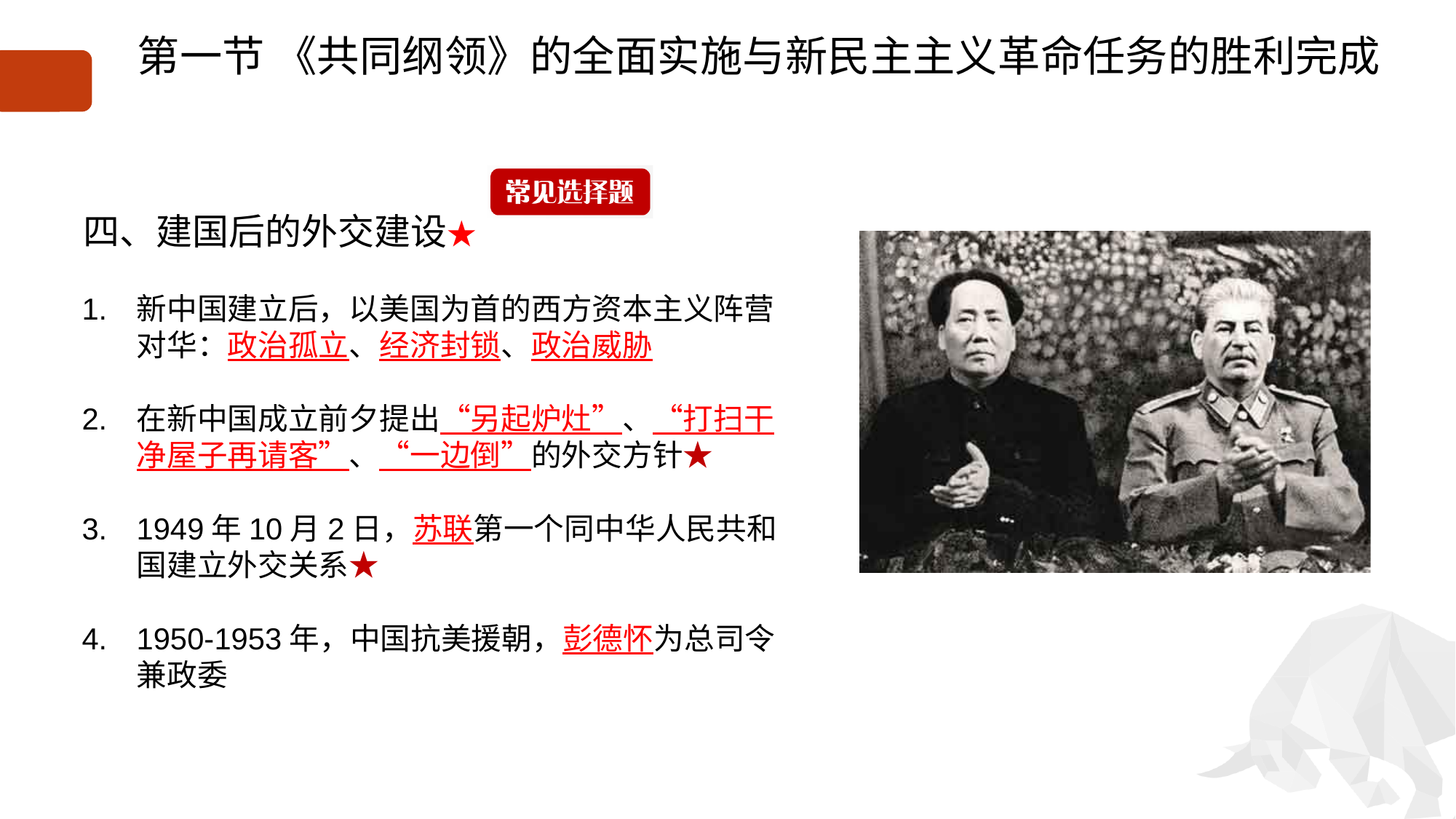

# 第一节 《共同纲领》的全面实施与新民主主义革命任务的胜利完成

四、建国后的外交建设★

新中国建立后，以美国为首的西方资本主义阵营对华：政治孤立、经济封锁、政治威胁

在新中国成立前夕提出“另起炉灶”、“打扫干净屋子再请客”、“一边倒”的外交方针★

1949年10月2日，苏联第一个同中华人民共和国建立外交关系★

1950-1953年，中国抗美援朝，彭德怀为总司令兼政委